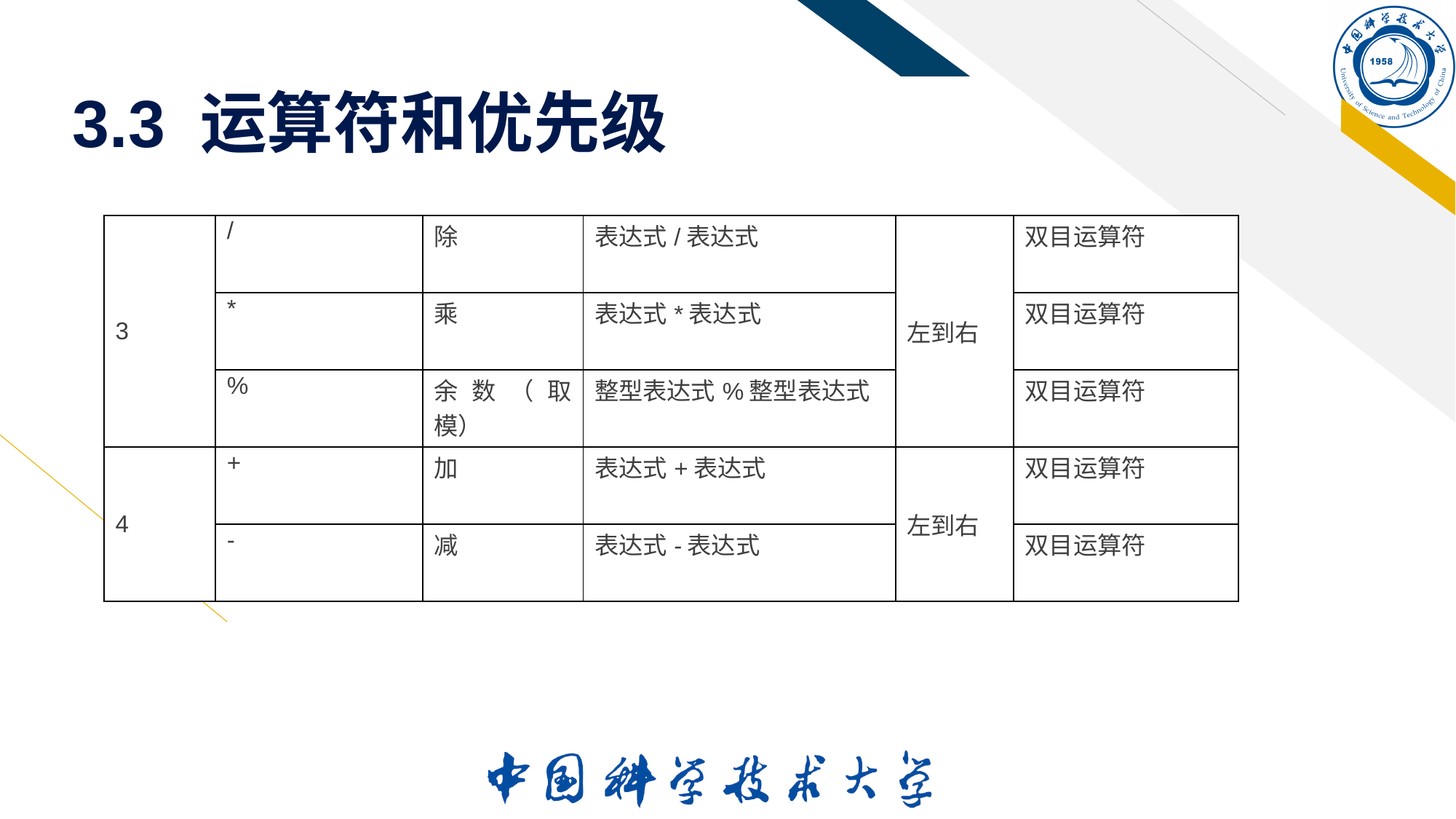

# 3.3 运算符和优先级
| 3 | / | 除 | 表达式/表达式 | 左到右 | 双目运算符 |
| --- | --- | --- | --- | --- | --- |
|  | \* | 乘 | 表达式\*表达式 |  | 双目运算符 |
|  | % | 余数（取模） | 整型表达式%整型表达式 |  | 双目运算符 |
| 4 | + | 加 | 表达式+表达式 | 左到右 | 双目运算符 |
|  | - | 减 | 表达式-表达式 |  | 双目运算符 |